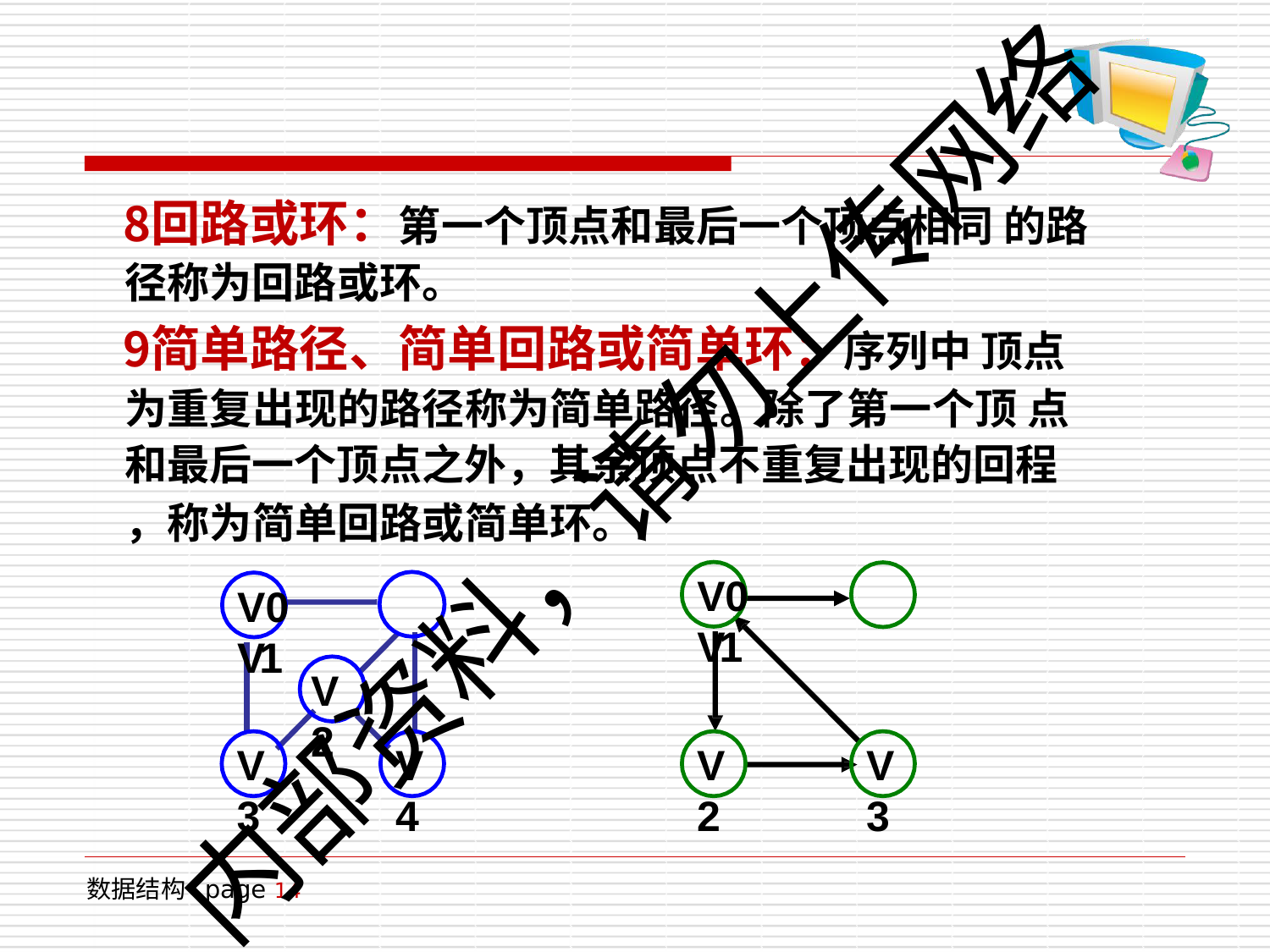

# 回路或环：第一个顶点和最后一个顶点相同 的路径称为回路或环。
简单路径、简单回路或简单环：序列中 顶点为重复出现的路径称为简单路径。除了第一个顶 点和最后一个顶点之外，其余顶点不重复出现的回程
内部资料，请勿上传网络
，称为简单回路或简单环。

V0	V1

V0	V1

V2

V3
V4
V2
V3

数据结构 page 14